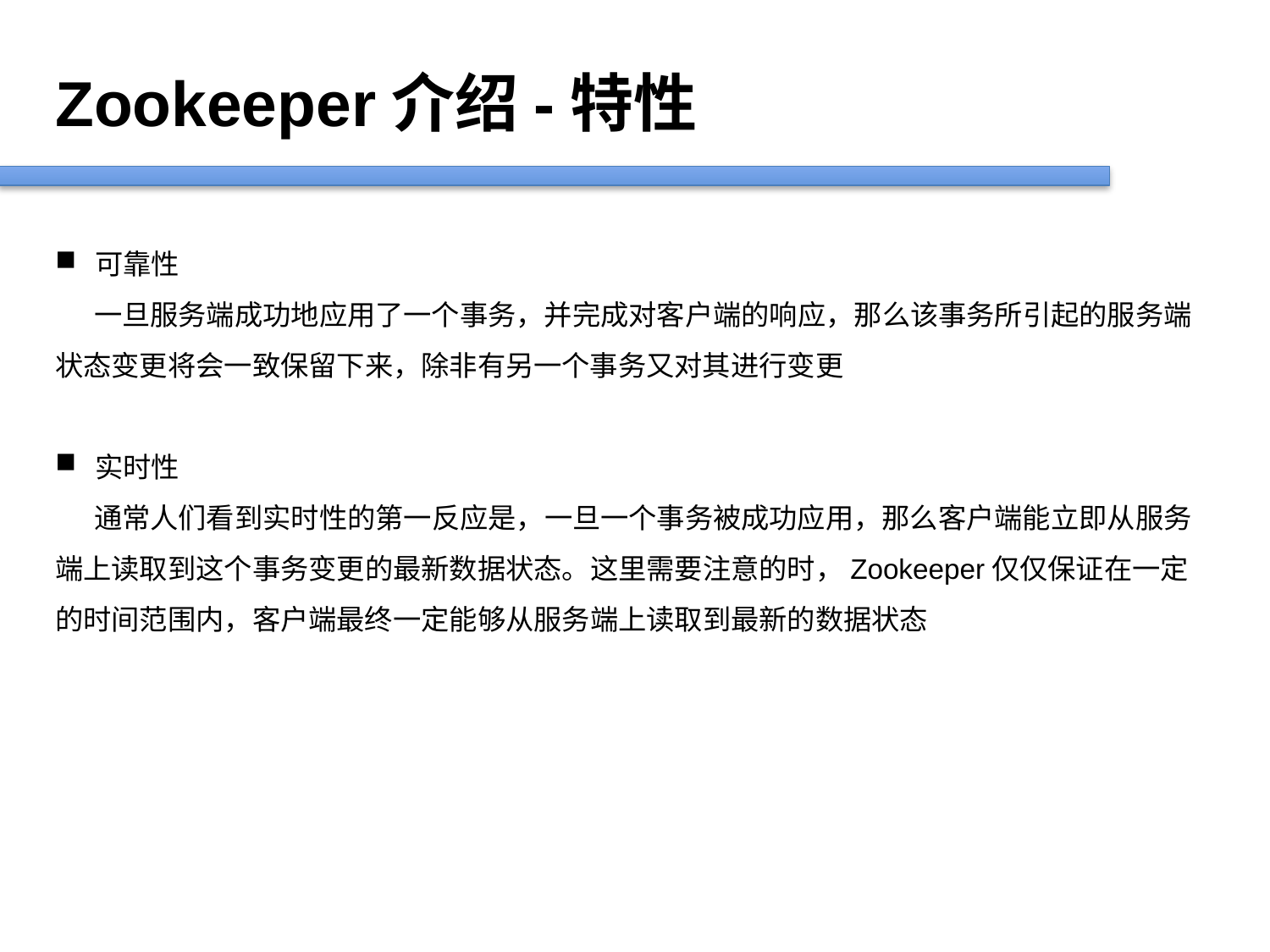

Zookeeper介绍-特性
可靠性
     一旦服务端成功地应用了一个事务，并完成对客户端的响应，那么该事务所引起的服务端状态变更将会一致保留下来，除非有另一个事务又对其进行变更

实时性
     通常人们看到实时性的第一反应是，一旦一个事务被成功应用，那么客户端能立即从服务端上读取到这个事务变更的最新数据状态。这里需要注意的时，Zookeeper仅仅保证在一定的时间范围内，客户端最终一定能够从服务端上读取到最新的数据状态